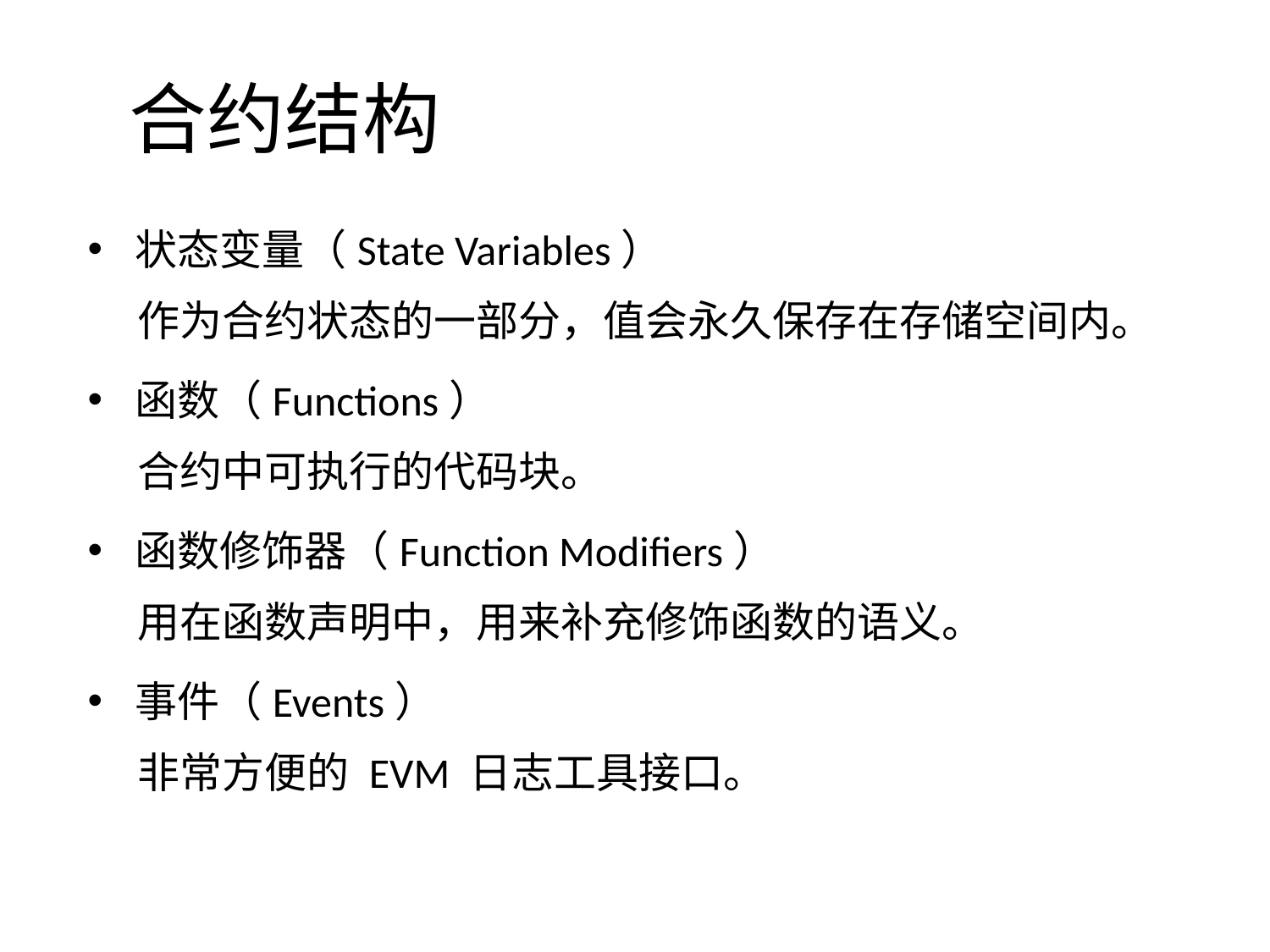

# 合约结构
状态变量（State Variables）
作为合约状态的一部分，值会永久保存在存储空间内。
函数（Functions）
合约中可执行的代码块。
函数修饰器（Function Modifiers）
用在函数声明中，用来补充修饰函数的语义。
事件（Events）
非常方便的 EVM 日志工具接口。